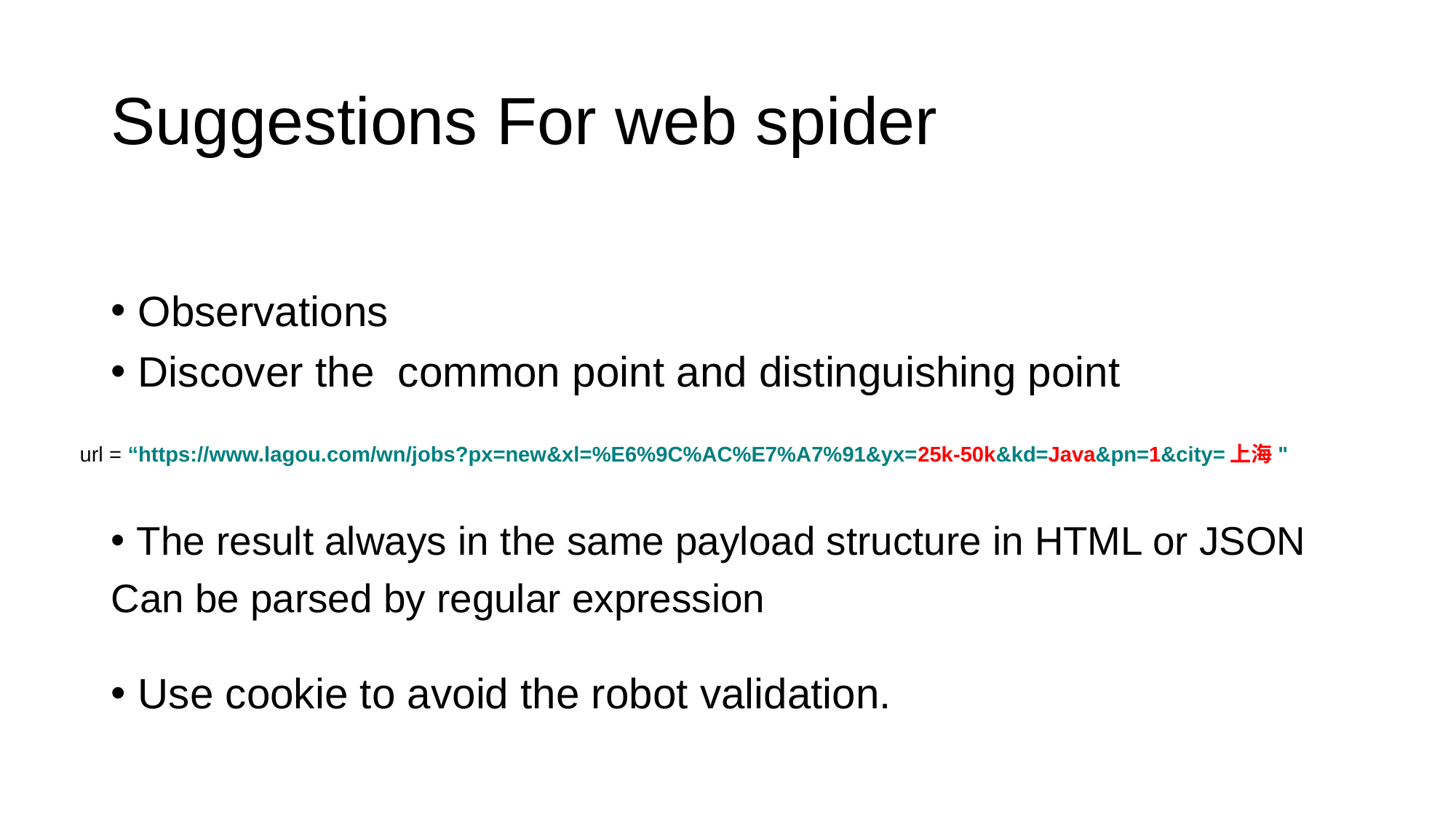

# Suggestions For web spider

Observations
Discover the  common point and distinguishing point

url = “https://www.lagou.com/wn/jobs?px=new&xl=%E6%9C%AC%E7%A7%91&yx=25k-50k&kd=Java&pn=1&city=上海"

The result always in the same payload structure in HTML or JSON
Can be parsed by regular expression

Use cookie to avoid the robot validation.